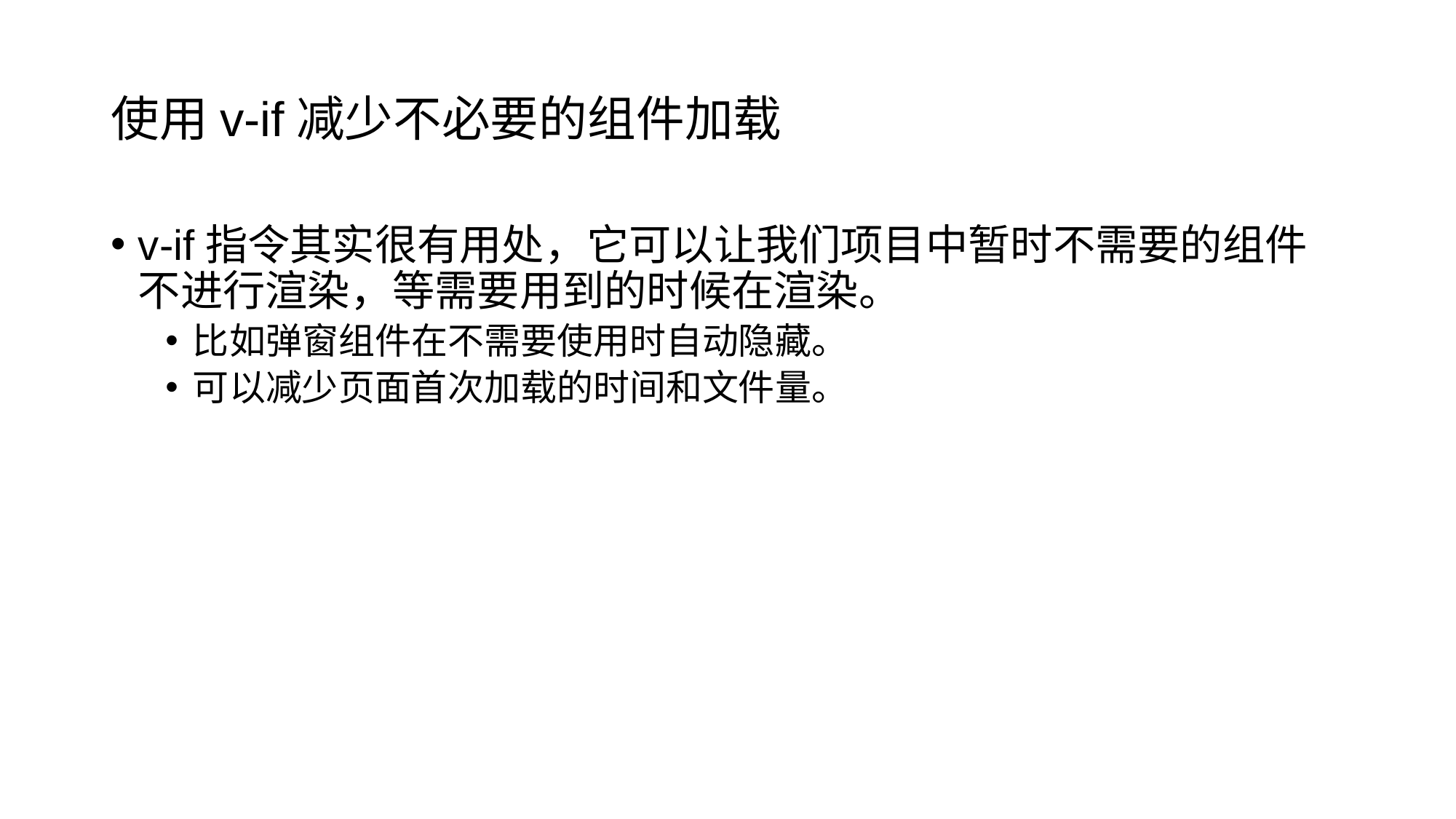

# 使用v-if减少不必要的组件加载
v-if指令其实很有用处，它可以让我们项目中暂时不需要的组件不进行渲染，等需要用到的时候在渲染。
比如弹窗组件在不需要使用时自动隐藏。
可以减少页面首次加载的时间和文件量。